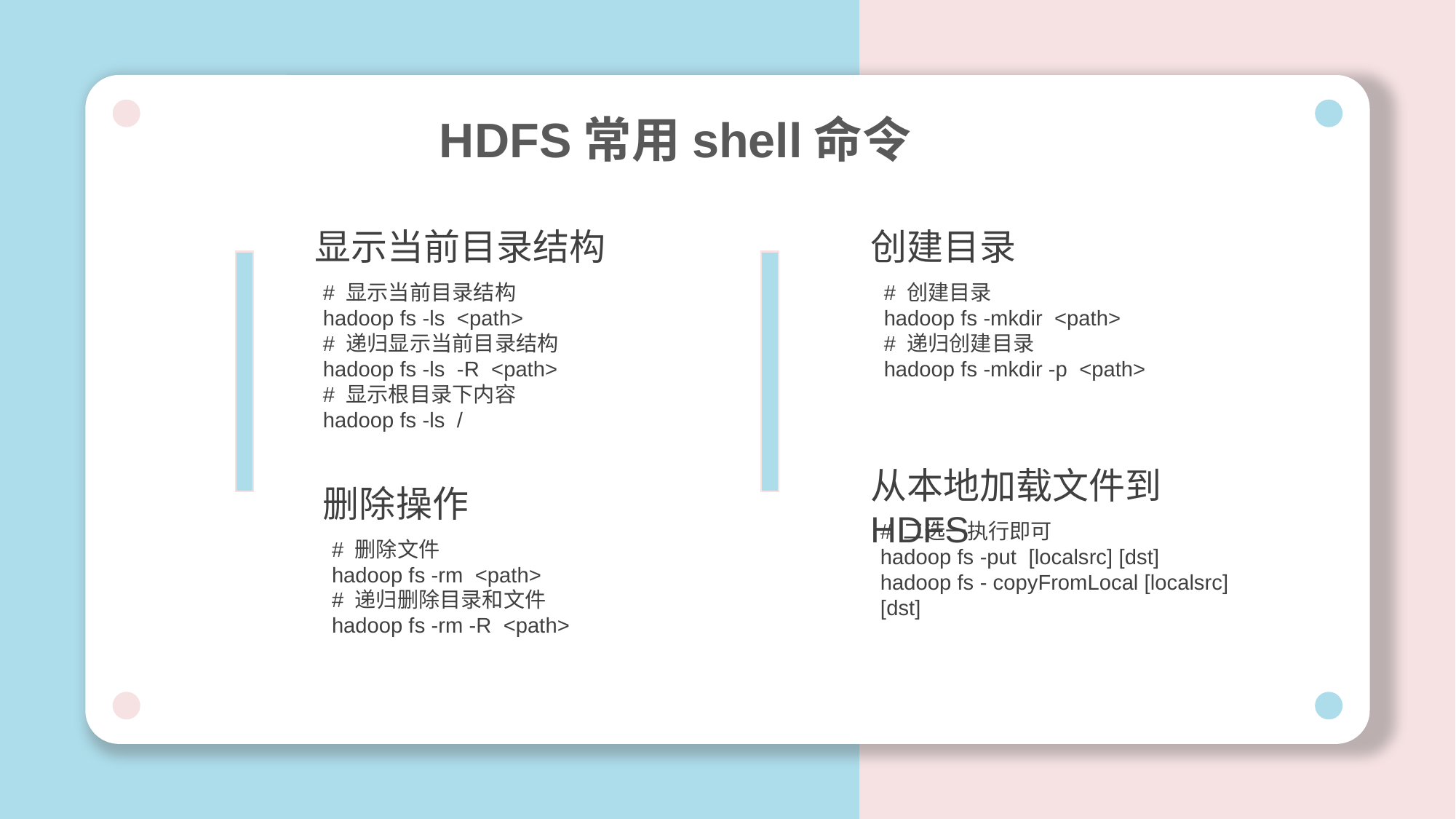

HDFS常用shell命令
显示当前目录结构
# 显示当前目录结构
hadoop fs -ls  <path>
# 递归显示当前目录结构
hadoop fs -ls  -R  <path>
# 显示根目录下内容
hadoop fs -ls  /
创建目录
# 创建目录
hadoop fs -mkdir  <path>
# 递归创建目录
hadoop fs -mkdir -p  <path>

从本地加载文件到 HDFS
# 二选一执行即可
hadoop fs -put  [localsrc] [dst]
hadoop fs - copyFromLocal [localsrc] [dst]
删除操作
# 删除文件
hadoop fs -rm  <path>
# 递归删除目录和文件
hadoop fs -rm -R  <path>